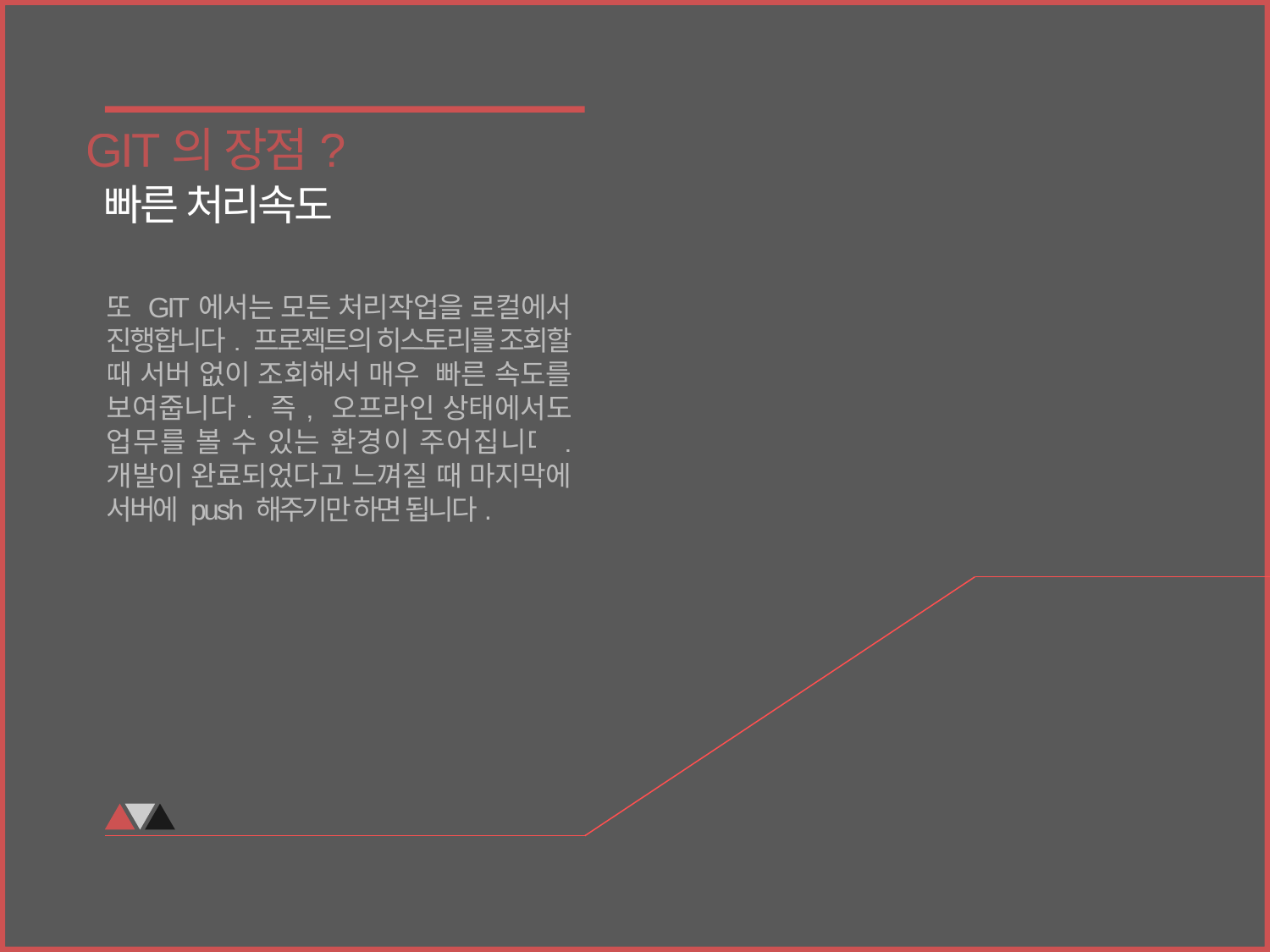

GIT의 장점?
빠른 처리속도
또 GIT에서는 모든 처리작업을 로컬에서 진행합니다. 프로젝트의 히스토리를 조회할 때 서버 없이 조회해서 매우  빠른 속도를 보여줍니다. 즉, 오프라인 상태에서도 업무를 볼 수 있는 환경이 주어집니다. 개발이 완료되었다고 느껴질 때 마지막에 서버에 push 해주기만 하면 됩니다.